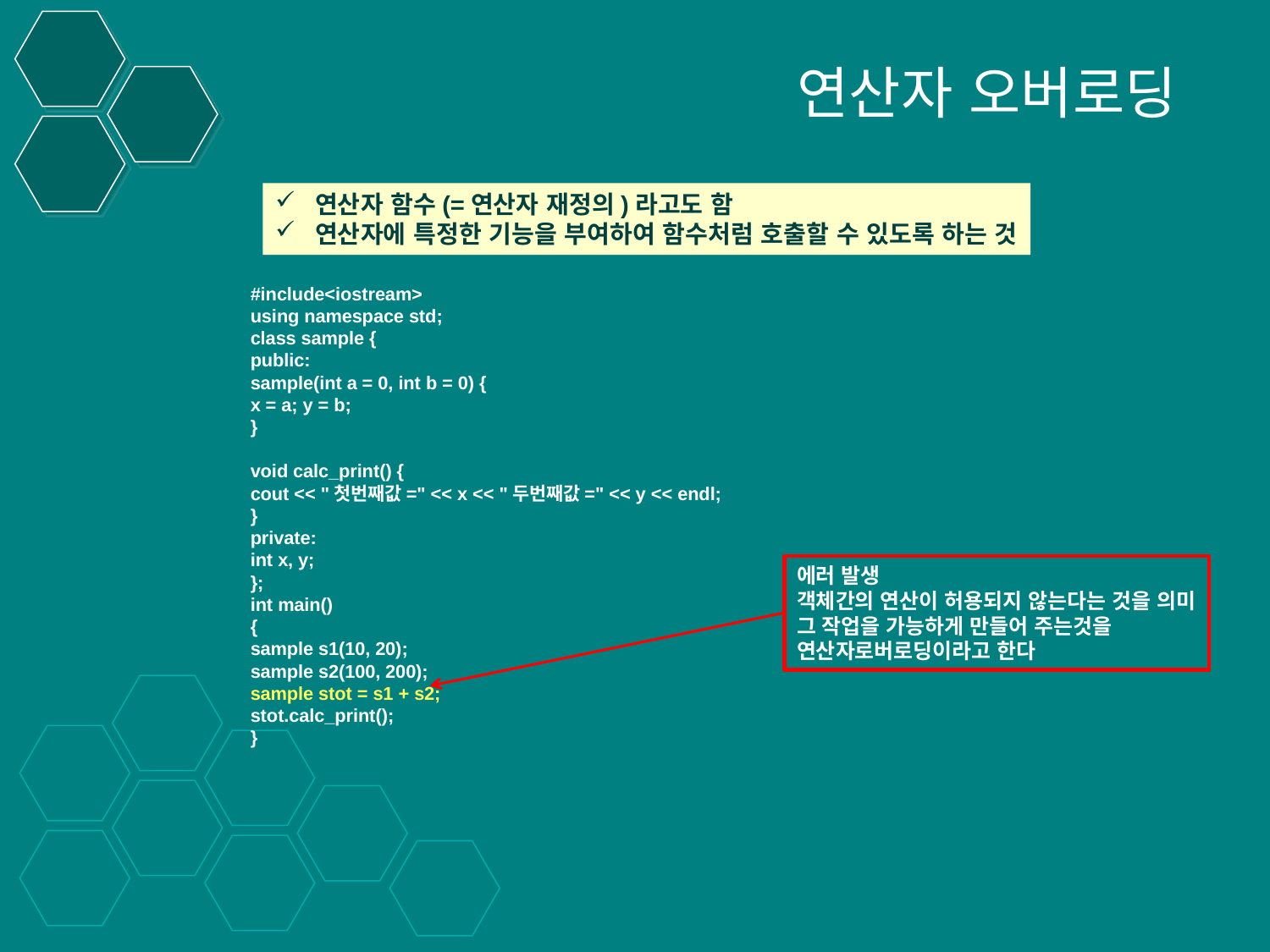

# 연산자 오버로딩
연산자 함수(=연산자 재정의)라고도 함
연산자에 특정한 기능을 부여하여 함수처럼 호출할 수 있도록 하는 것
#include<iostream>
using namespace std;
class sample {
public:
sample(int a = 0, int b = 0) {
x = a; y = b;
}

void calc_print() {
cout << "첫번째값=" << x << "두번째값=" << y << endl;
}
private:
int x, y;
};
int main()
{
sample s1(10, 20);
sample s2(100, 200);
sample stot = s1 + s2;
stot.calc_print();
}
에러 발생
객체간의 연산이 허용되지 않는다는 것을 의미
그 작업을 가능하게 만들어 주는것을
연산자로버로딩이라고 한다